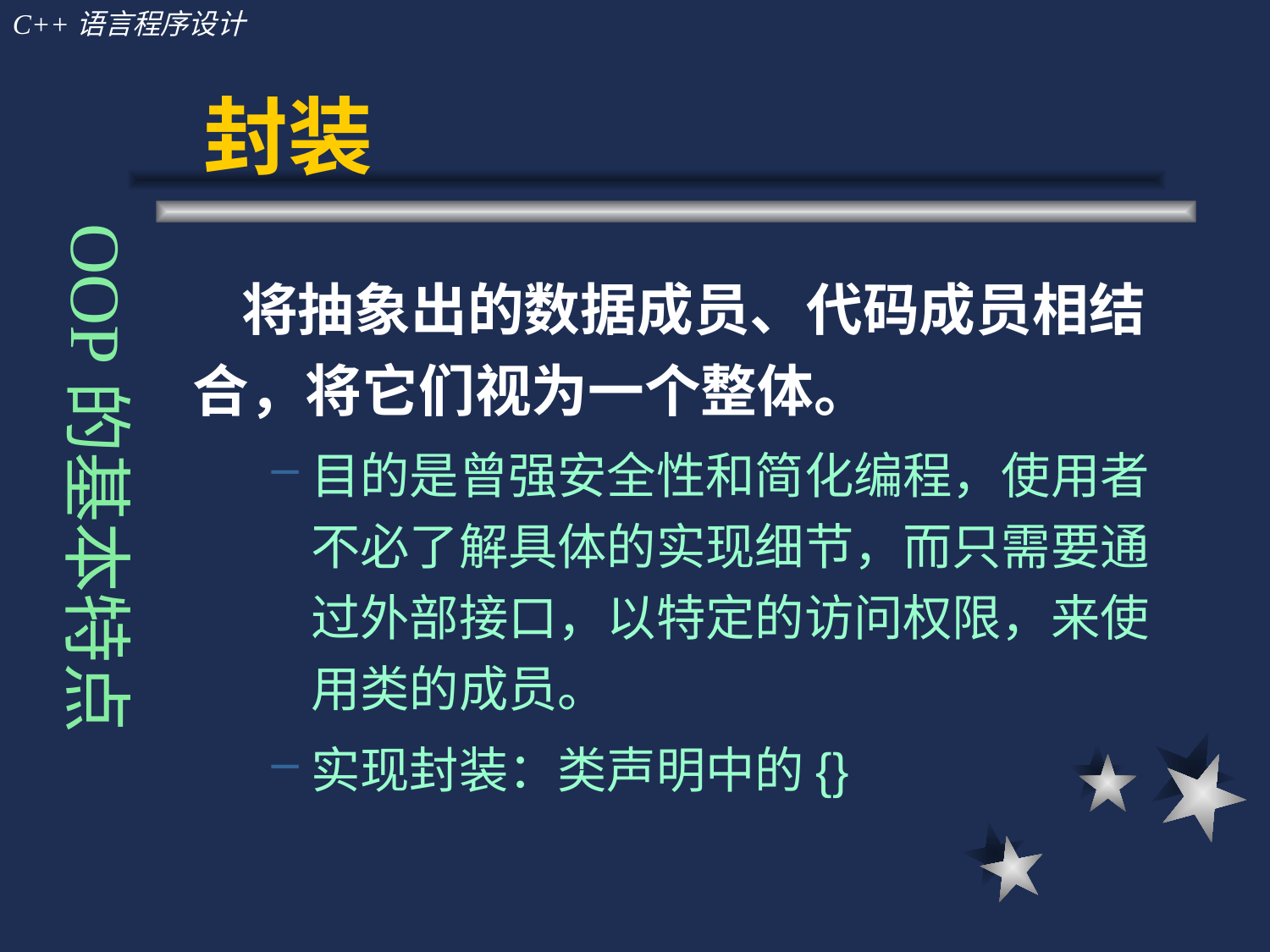

# 封装
OOP的基本特点
将抽象出的数据成员、代码成员相结合，将它们视为一个整体。
目的是曾强安全性和简化编程，使用者不必了解具体的实现细节，而只需要通过外部接口，以特定的访问权限，来使用类的成员。
实现封装：类声明中的{}
8